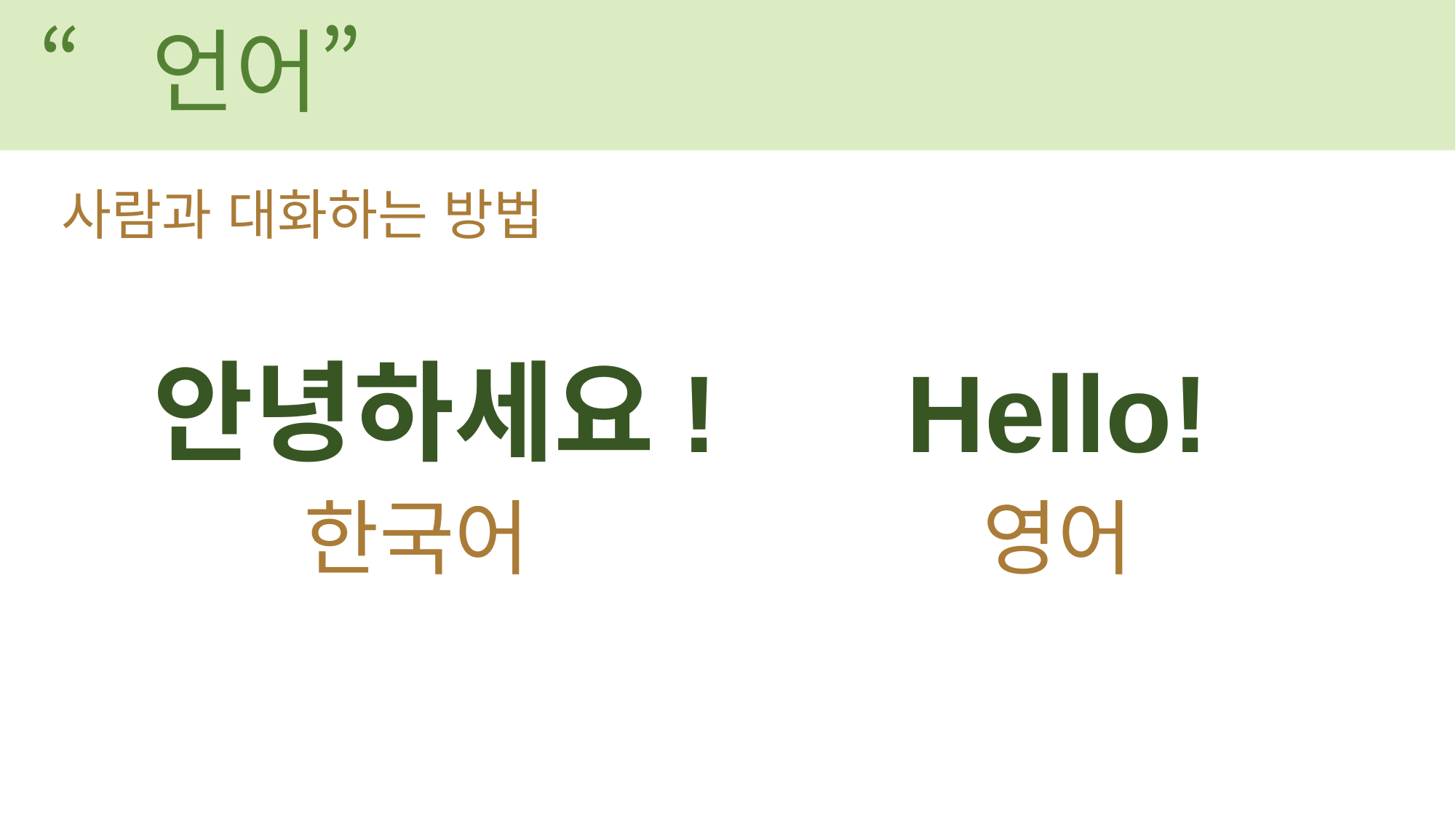

“언어”
사람과 대화하는 방법
안녕하세요!
Hello!
한국어
영어